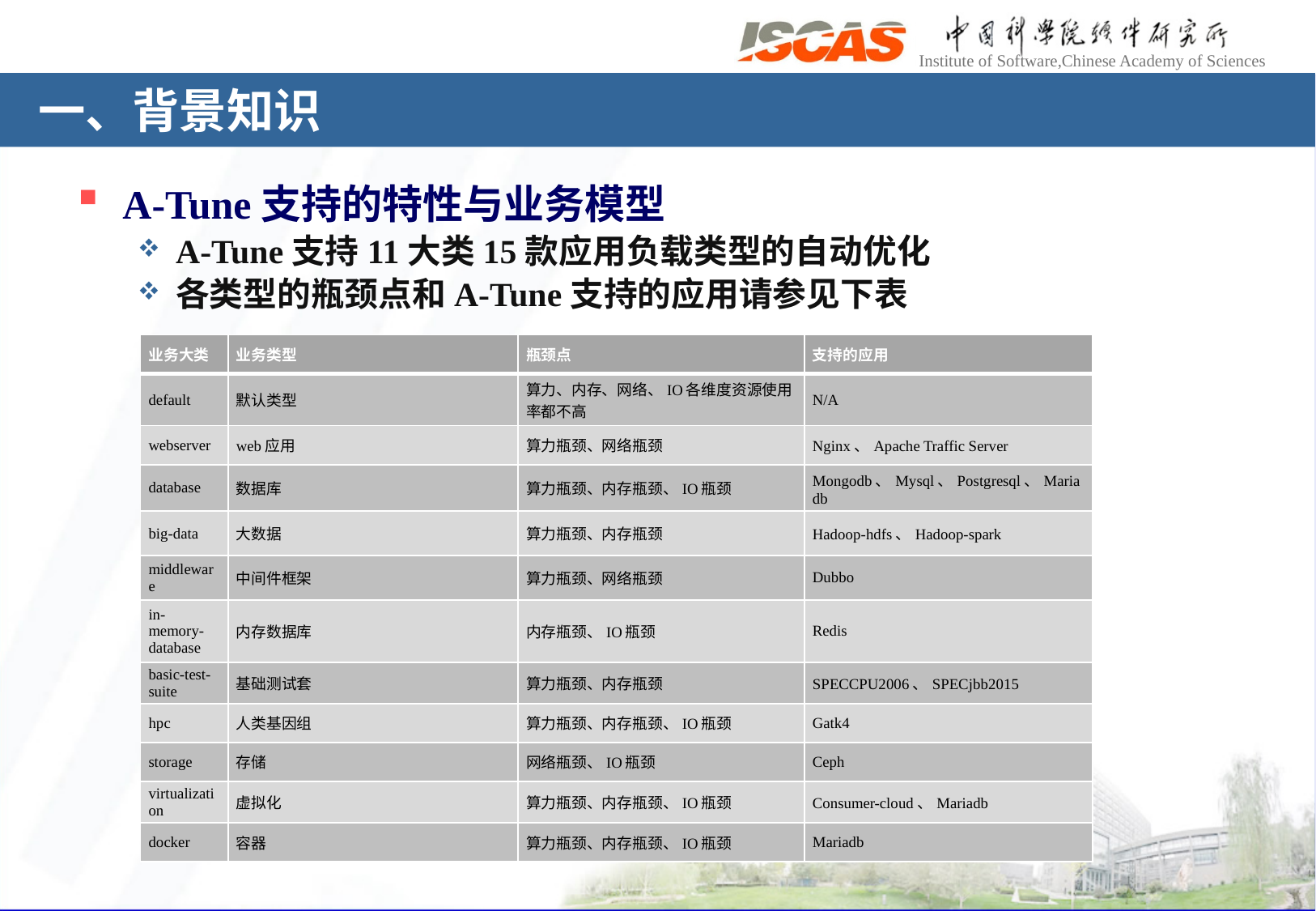

# 一、背景知识
A-Tune支持的特性与业务模型
A-Tune支持11大类15款应用负载类型的自动优化
各类型的瓶颈点和A-Tune支持的应用请参见下表

| 业务大类 | 业务类型 | 瓶颈点 | 支持的应用 |
| --- | --- | --- | --- |
| default | 默认类型 | 算力、内存、网络、IO各维度资源使用率都不高 | N/A |
| webserver | web应用 | 算力瓶颈、网络瓶颈 | Nginx、Apache Traffic Server |
| database | 数据库 | 算力瓶颈、内存瓶颈、IO瓶颈 | Mongodb、Mysql、Postgresql、Mariadb |
| big-data | 大数据 | 算力瓶颈、内存瓶颈 | Hadoop-hdfs、Hadoop-spark |
| middleware | 中间件框架 | 算力瓶颈、网络瓶颈 | Dubbo |
| in-memory-database | 内存数据库 | 内存瓶颈、IO瓶颈 | Redis |
| basic-test-suite | 基础测试套 | 算力瓶颈、内存瓶颈 | SPECCPU2006、SPECjbb2015 |
| hpc | 人类基因组 | 算力瓶颈、内存瓶颈、IO瓶颈 | Gatk4 |
| storage | 存储 | 网络瓶颈、IO瓶颈 | Ceph |
| virtualization | 虚拟化 | 算力瓶颈、内存瓶颈、IO瓶颈 | Consumer-cloud、Mariadb |
| docker | 容器 | 算力瓶颈、内存瓶颈、IO瓶颈 | Mariadb |